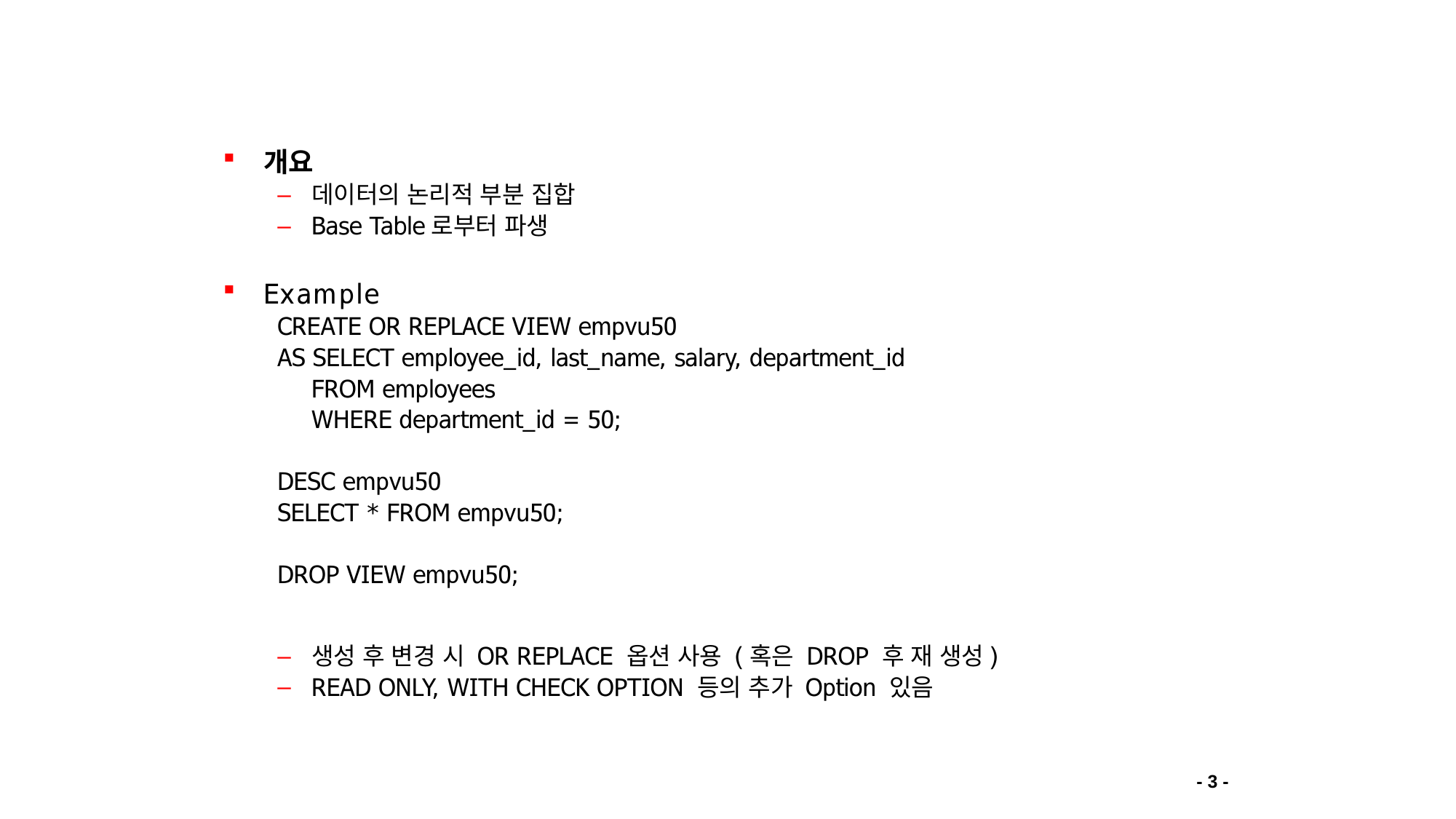

# View
개요
데이터의 논리적 부분 집합
Base Table로부터 파생

Example
CREATE OR REPLACE VIEW empvu50
AS SELECT employee_id, last_name, salary, department_id
	FROM employees
	WHERE department_id = 50;

DESC empvu50
SELECT * FROM empvu50;

DROP VIEW empvu50;

생성 후 변경 시 OR REPLACE 옵션 사용 (혹은 DROP 후 재 생성)
READ ONLY, WITH CHECK OPTION 등의 추가 Option 있음
- 3 -